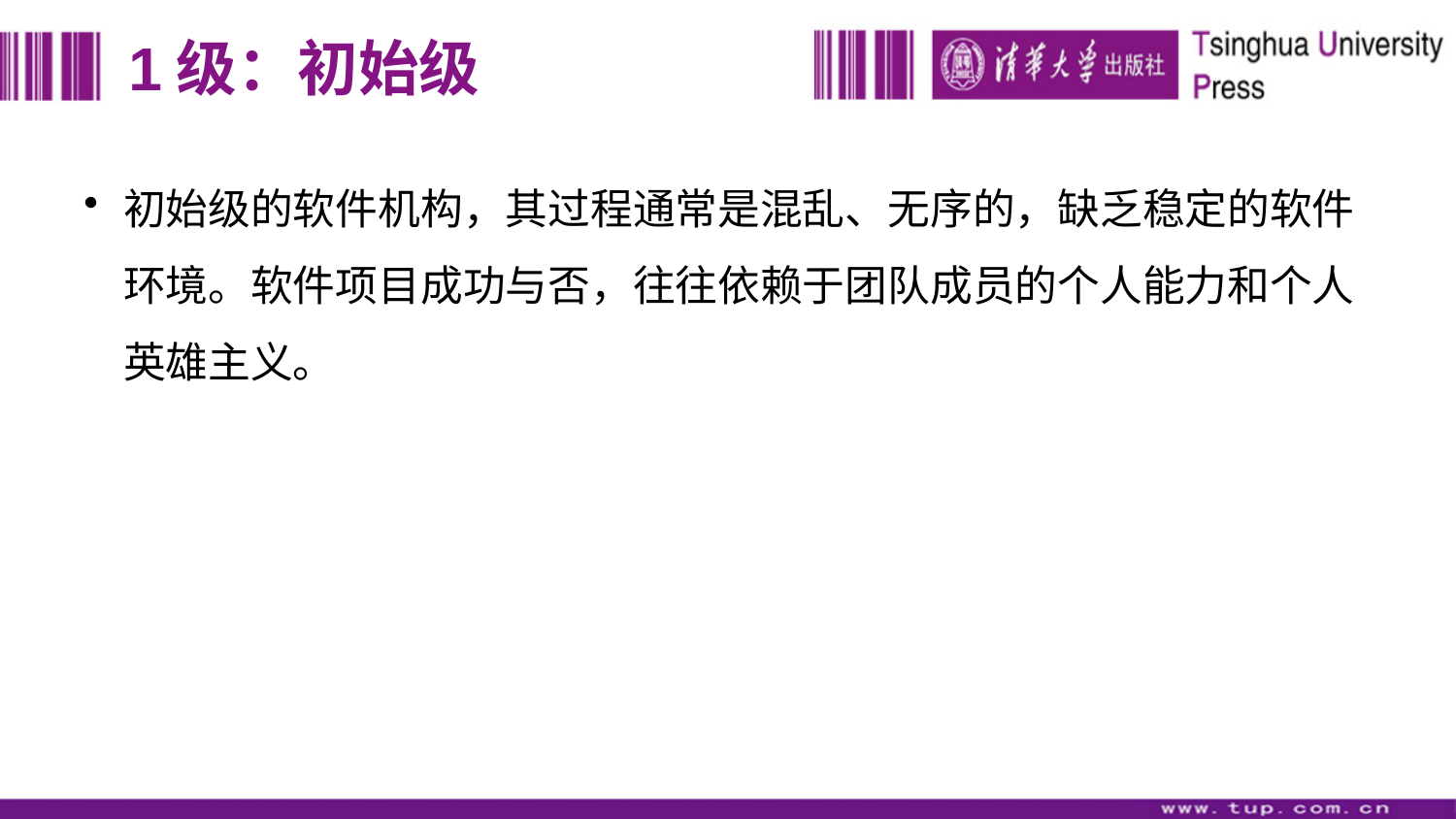

# 1级：初始级
初始级的软件机构，其过程通常是混乱、无序的，缺乏稳定的软件环境。软件项目成功与否，往往依赖于团队成员的个人能力和个人英雄主义。